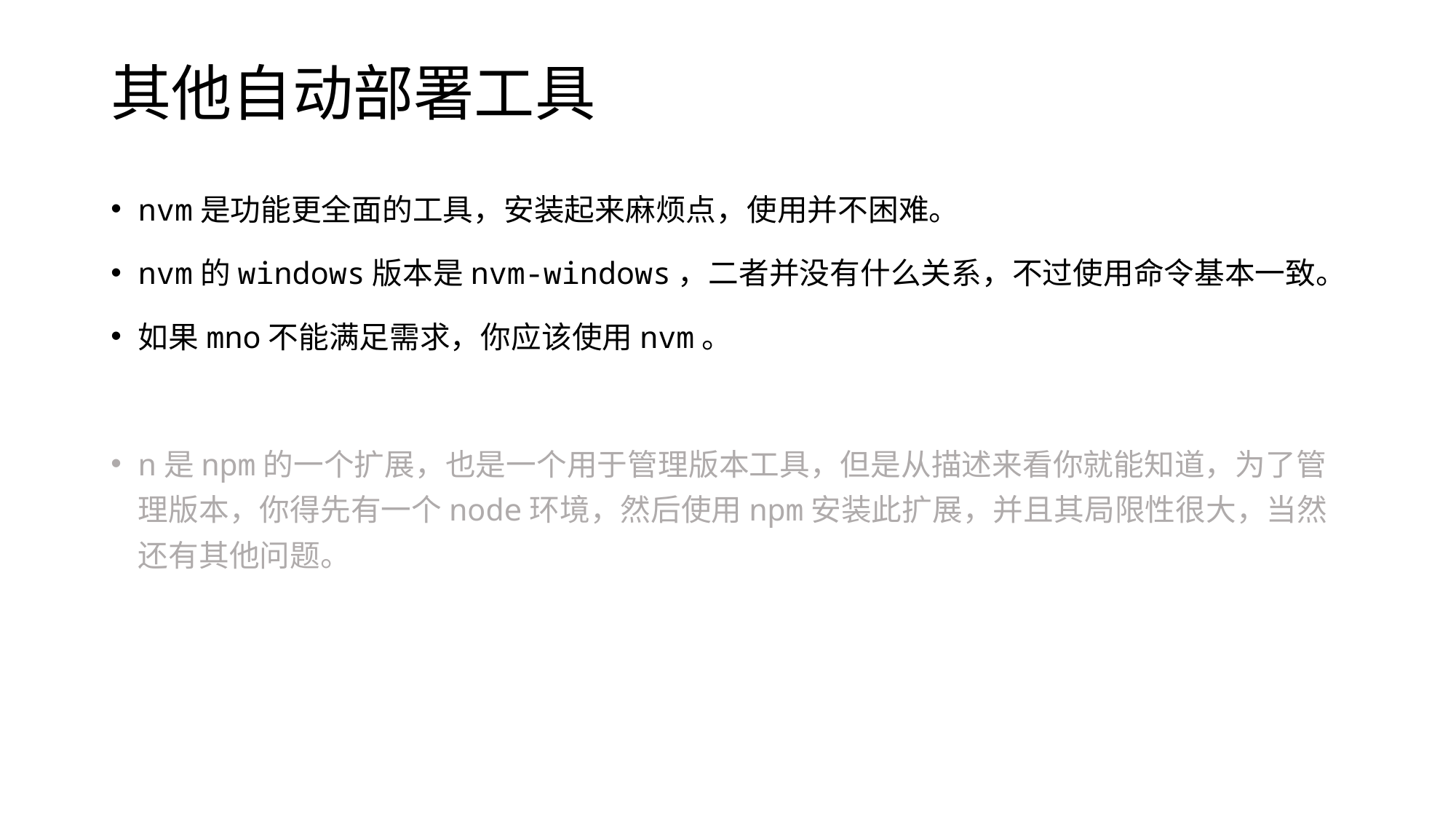

# 其他自动部署工具
nvm是功能更全面的工具，安装起来麻烦点，使用并不困难。
nvm的windows版本是nvm-windows，二者并没有什么关系，不过使用命令基本一致。
如果mno不能满足需求，你应该使用nvm。

n是npm的一个扩展，也是一个用于管理版本工具，但是从描述来看你就能知道，为了管理版本，你得先有一个node环境，然后使用npm安装此扩展，并且其局限性很大，当然还有其他问题。